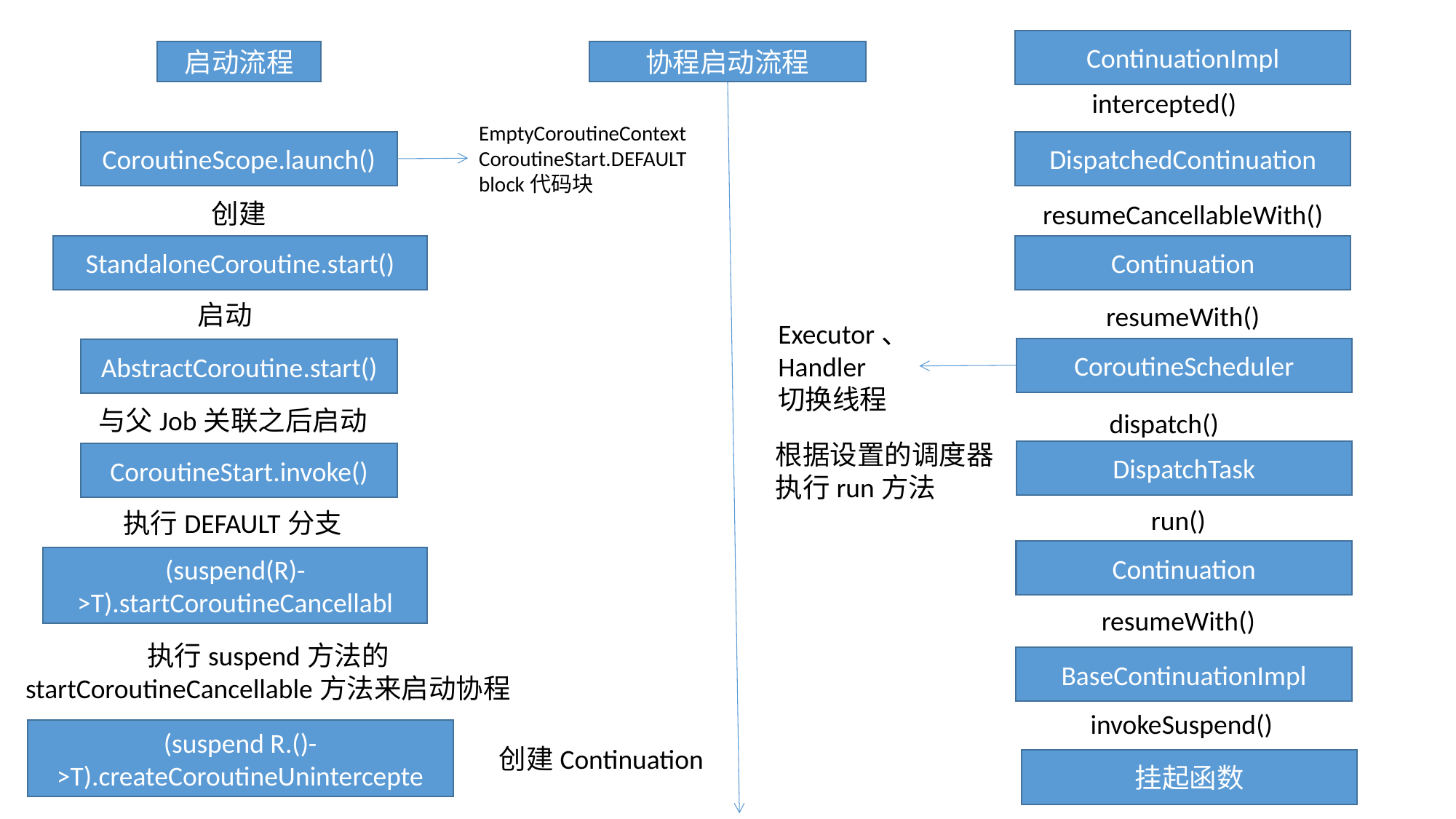

ContinuationImpl
启动流程
协程启动流程
intercepted()
EmptyCoroutineContext
CoroutineStart.DEFAULT
block代码块
CoroutineScope.launch()
DispatchedContinuation
创建
resumeCancellableWith()
StandaloneCoroutine.start()
Continuation
启动
resumeWith()
Executor、
Handler
切换线程
CoroutineScheduler
AbstractCoroutine.start()
与父Job关联之后启动
dispatch()
根据设置的调度器
执行run方法
DispatchTask
CoroutineStart.invoke()
run()
执行DEFAULT分支
Continuation
(suspend(R)->T).startCoroutineCancellabl
resumeWith()
执行suspend方法的
startCoroutineCancellable方法来启动协程
BaseContinuationImpl
invokeSuspend()
(suspend R.()->T).createCoroutineUnintercepte
创建Continuation
挂起函数